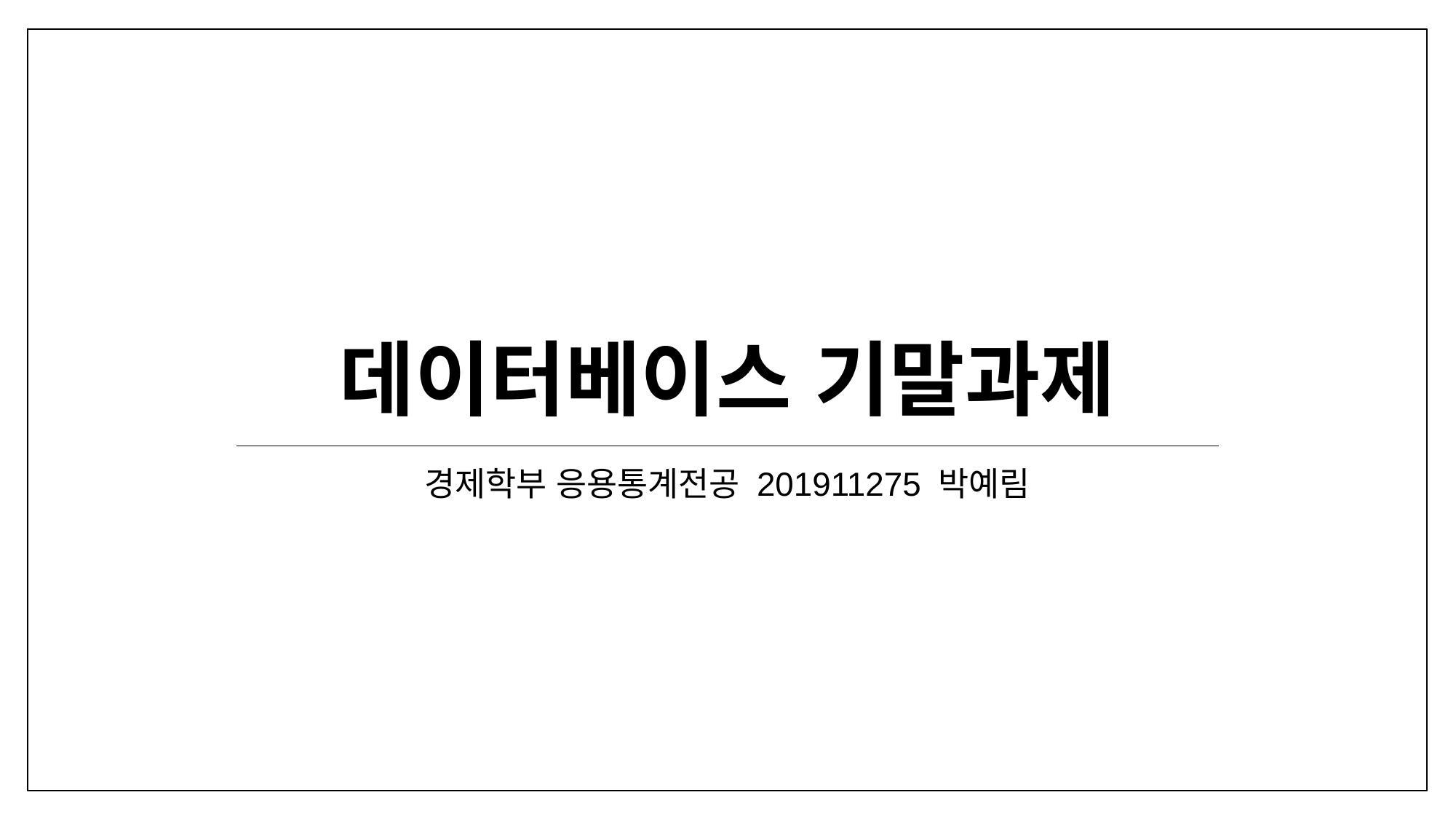

# 데이터베이스 기말과제
경제학부 응용통계전공 201911275 박예림